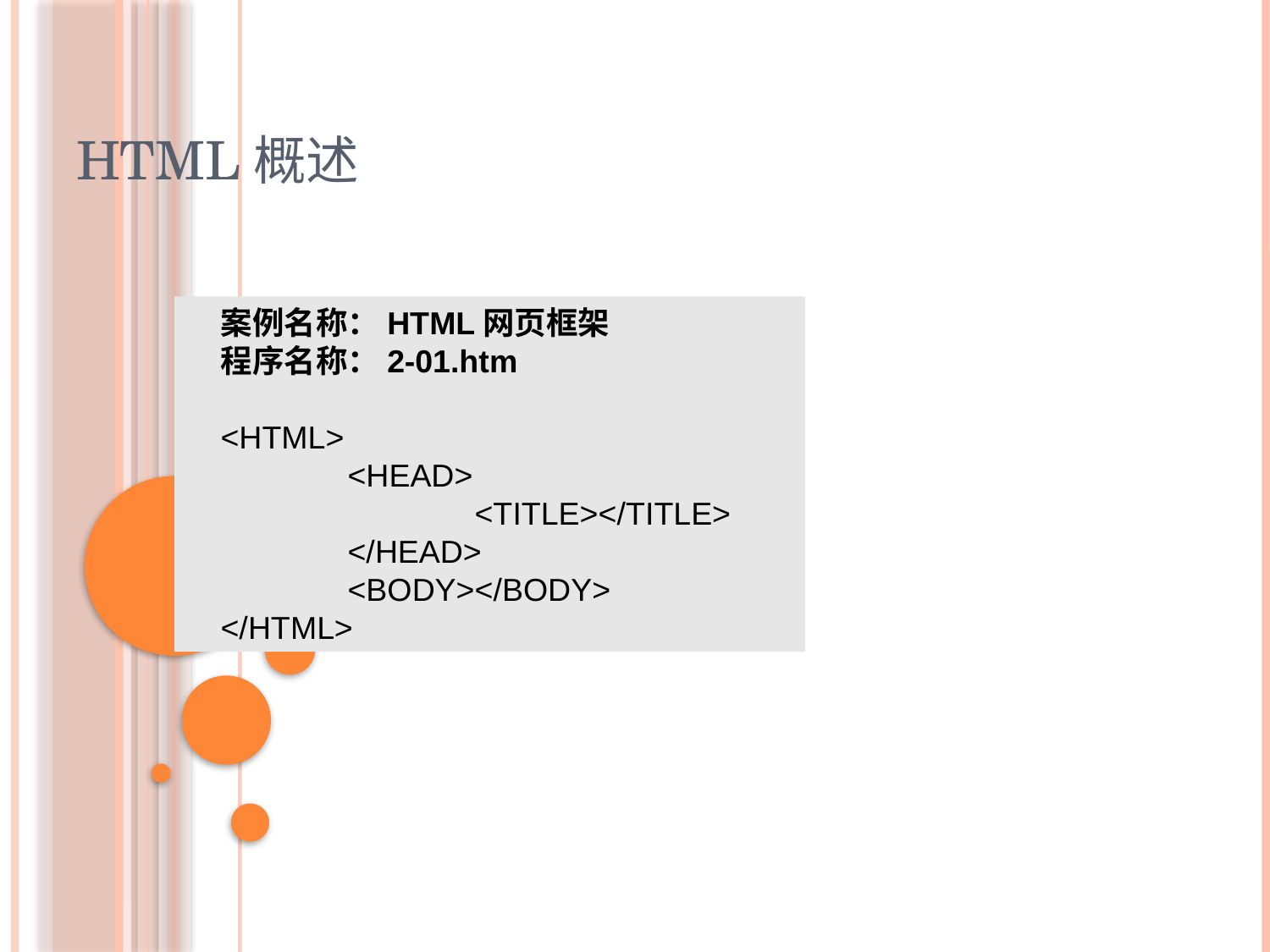

HTML概述
案例名称：HTML网页框架
程序名称：2-01.htm

<HTML>
	<HEAD>
		<TITLE></TITLE>
	</HEAD>
	<BODY></BODY>
</HTML>